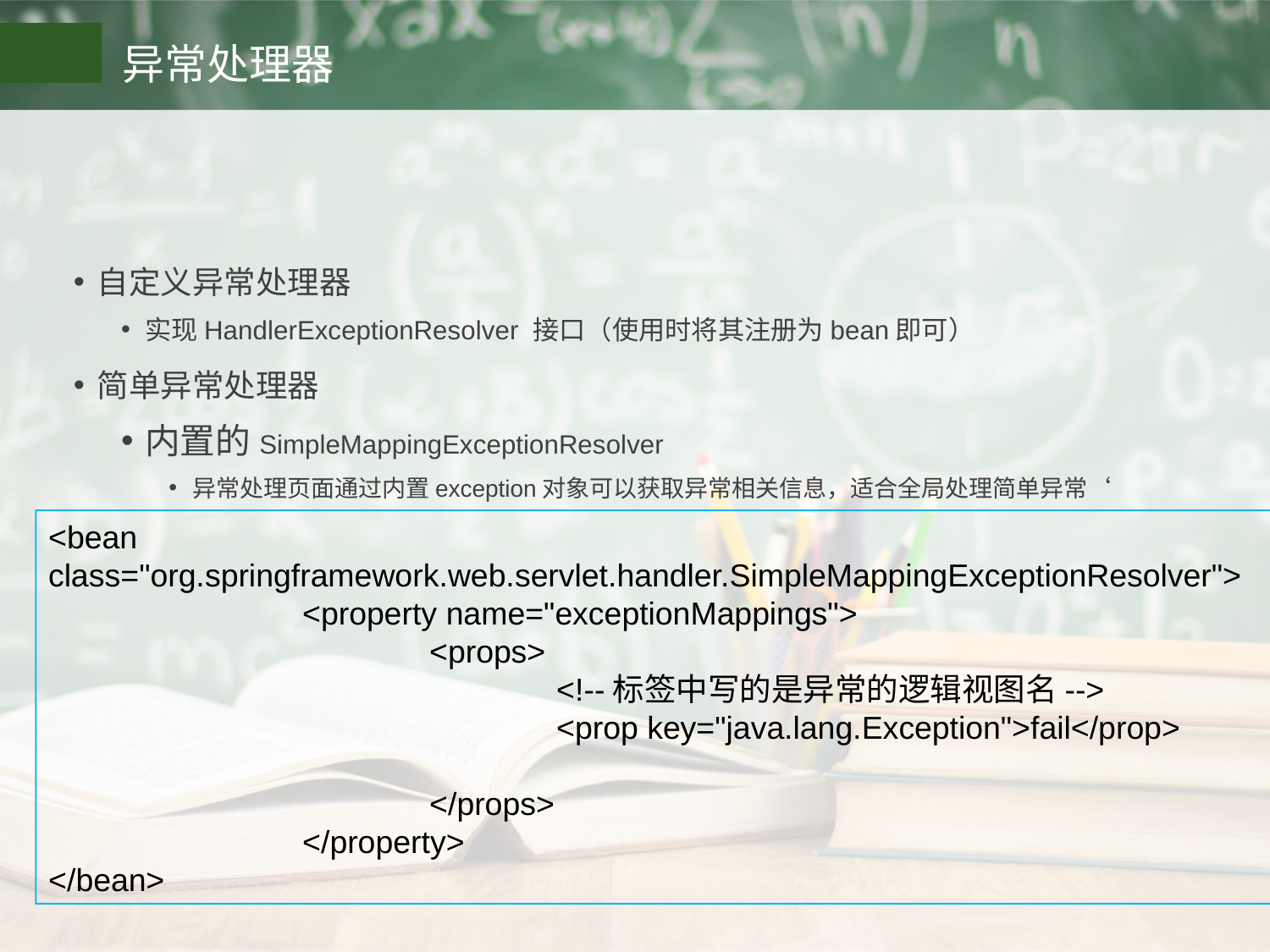

# 异常处理器
自定义异常处理器
实现HandlerExceptionResolver 接口（使用时将其注册为bean即可）
简单异常处理器
内置的SimpleMappingExceptionResolver
异常处理页面通过内置exception对象可以获取异常相关信息，适合全局处理简单异常‘

<bean class="org.springframework.web.servlet.handler.SimpleMappingExceptionResolver">
		<property name="exceptionMappings">
			<props>
				<!--标签中写的是异常的逻辑视图名-->
				<prop key="java.lang.Exception">fail</prop>

			</props>
		</property>
</bean>